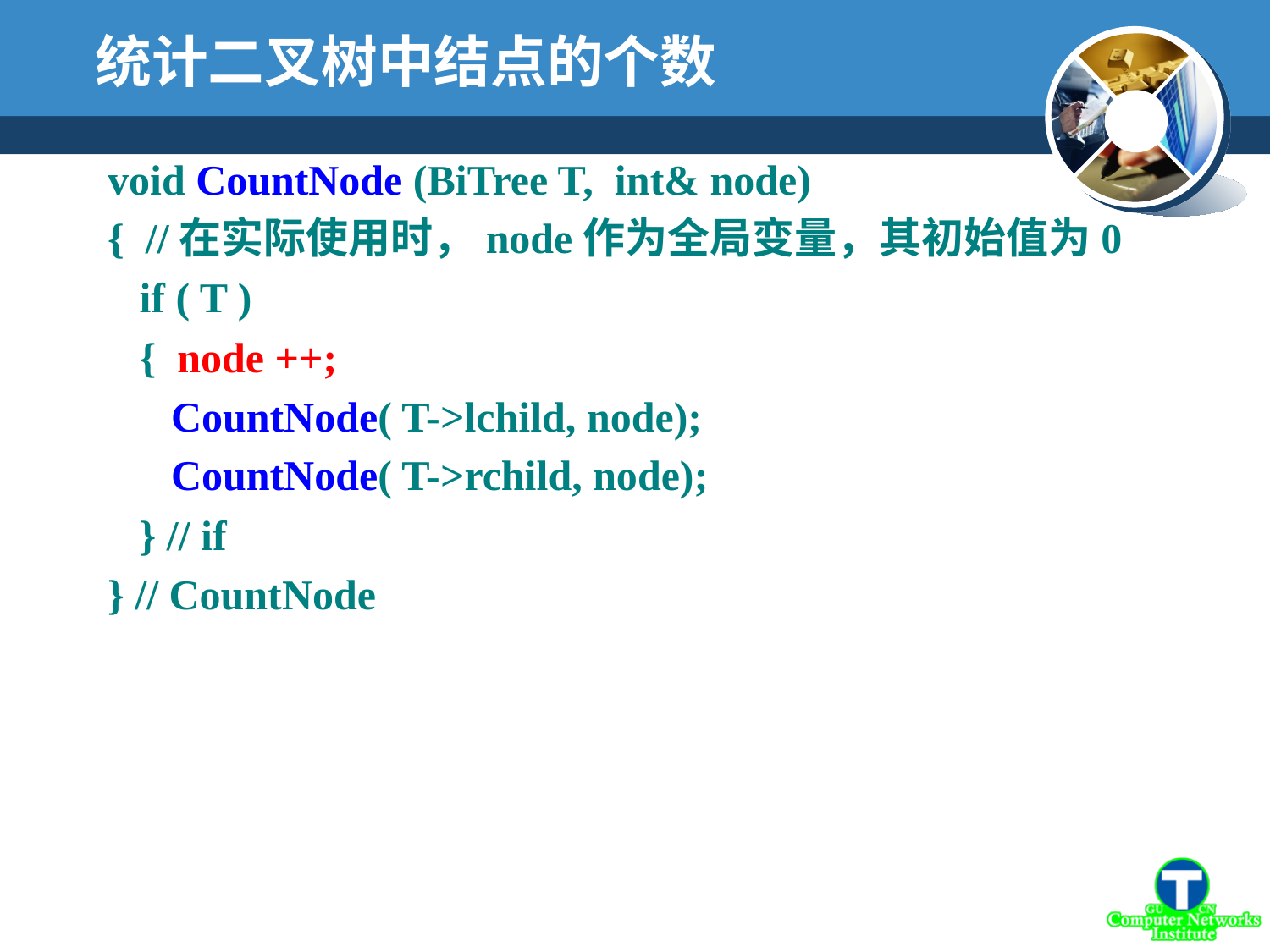

# 统计二叉树中结点的个数
void CountNode (BiTree T,  int& node)
{  //在实际使用时，node作为全局变量，其初始值为0
   if ( T )
   {  node ++;
      CountNode( T->lchild, node);
      CountNode( T->rchild, node);
   } // if
} // CountNode
76